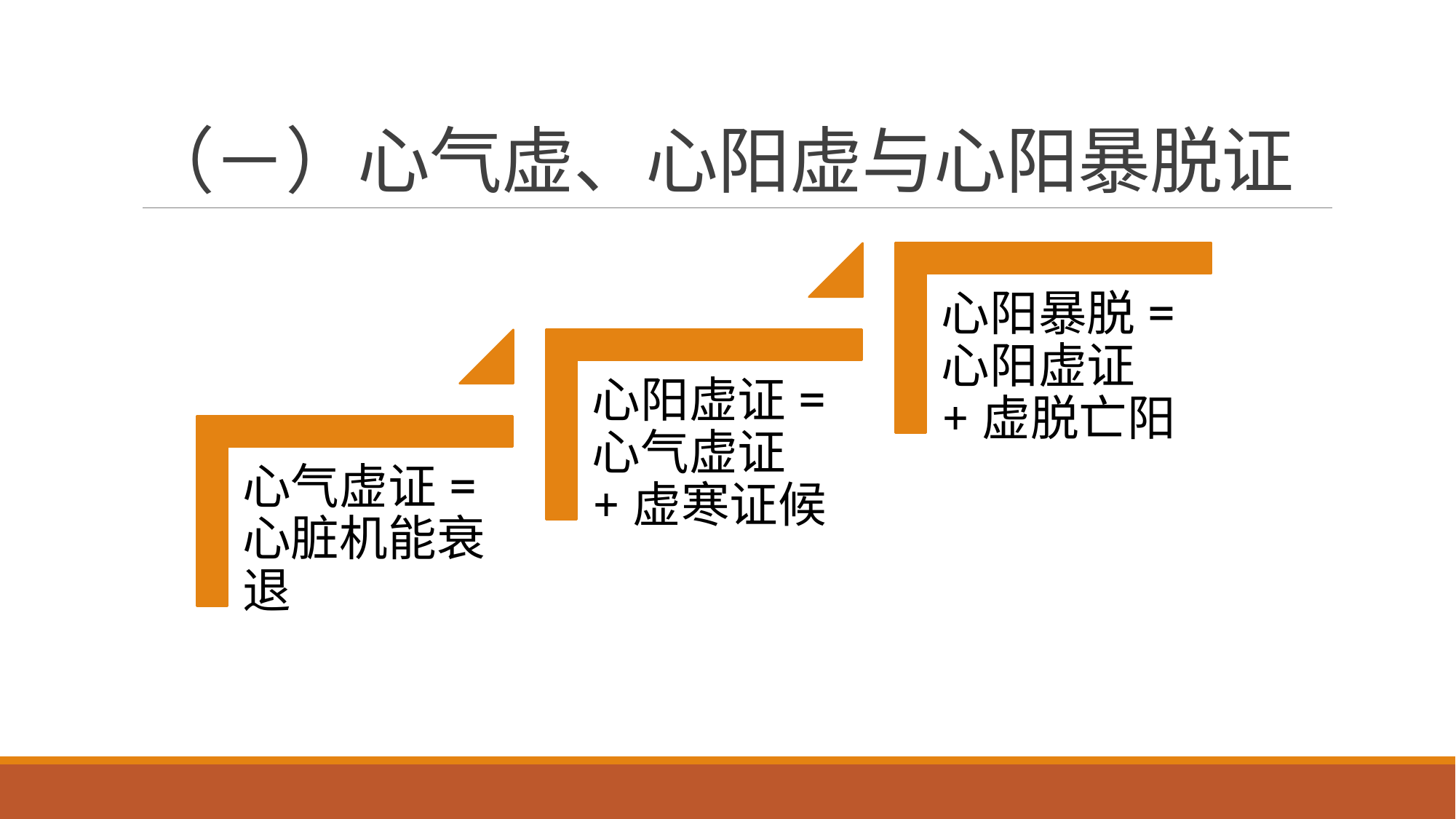

# （－）心气虚、心阳虚与心阳暴脱证
心气虚证=心脏机能衰退
心阳虚证=心气虚证+虚寒证候
心阳暴脱=心阳虚证+虚脱亡阳